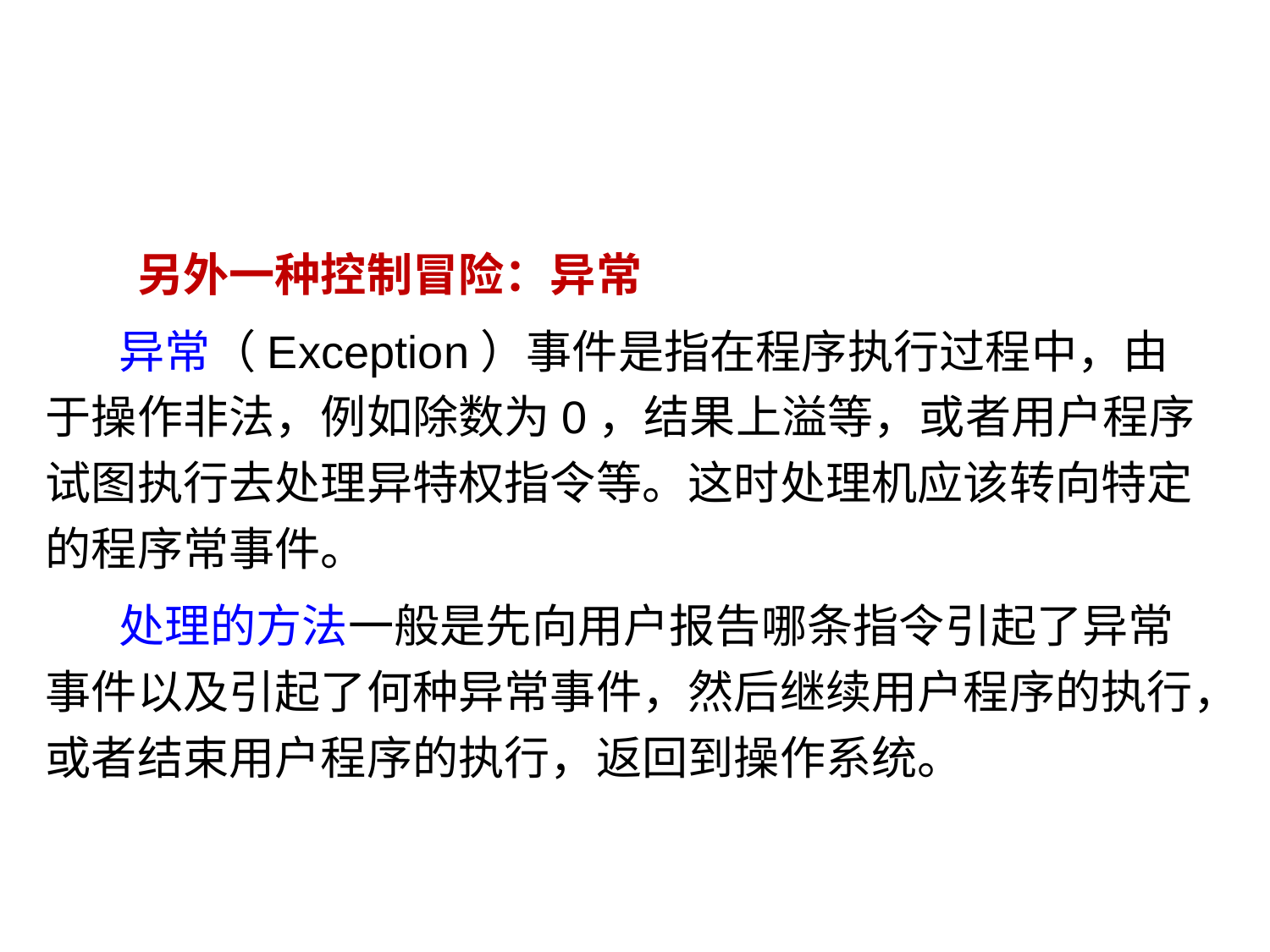

另外一种控制冒险：异常
      异常（Exception）事件是指在程序执行过程中，由于操作非法，例如除数为0，结果上溢等，或者用户程序试图执行去处理异特权指令等。这时处理机应该转向特定的程序常事件。
      处理的方法一般是先向用户报告哪条指令引起了异常事件以及引起了何种异常事件，然后继续用户程序的执行，或者结束用户程序的执行，返回到操作系统。
6